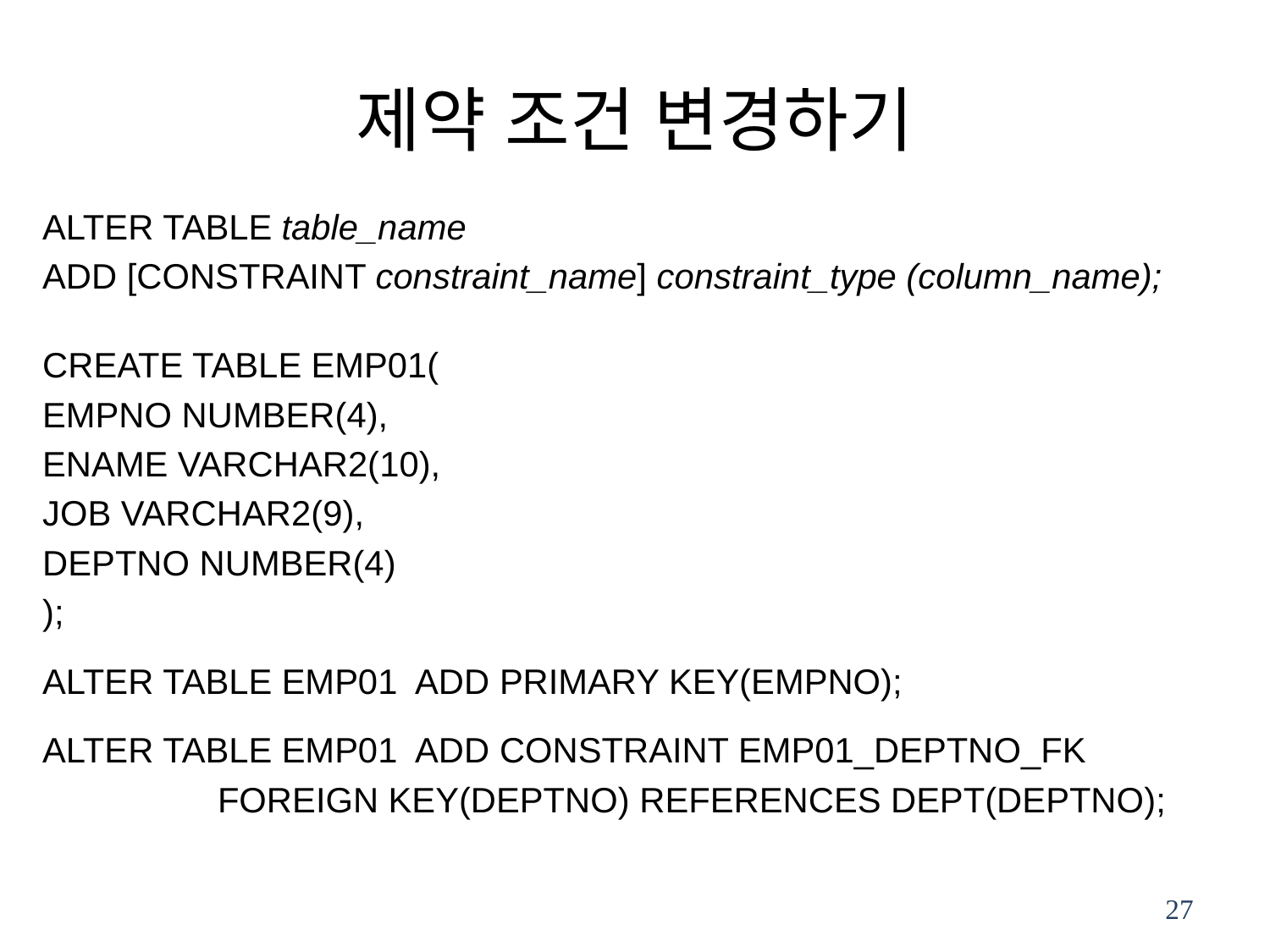

# 제약 조건 변경하기
ALTER TABLE table_name
ADD [CONSTRAINT constraint_name] constraint_type (column_name);

CREATE TABLE EMP01(
EMPNO NUMBER(4),
ENAME VARCHAR2(10),
JOB VARCHAR2(9),
DEPTNO NUMBER(4)
);

ALTER TABLE EMP01  ADD PRIMARY KEY(EMPNO);

ALTER TABLE EMP01  ADD CONSTRAINT EMP01_DEPTNO_FK
                  FOREIGN KEY(DEPTNO) REFERENCES DEPT(DEPTNO);
27